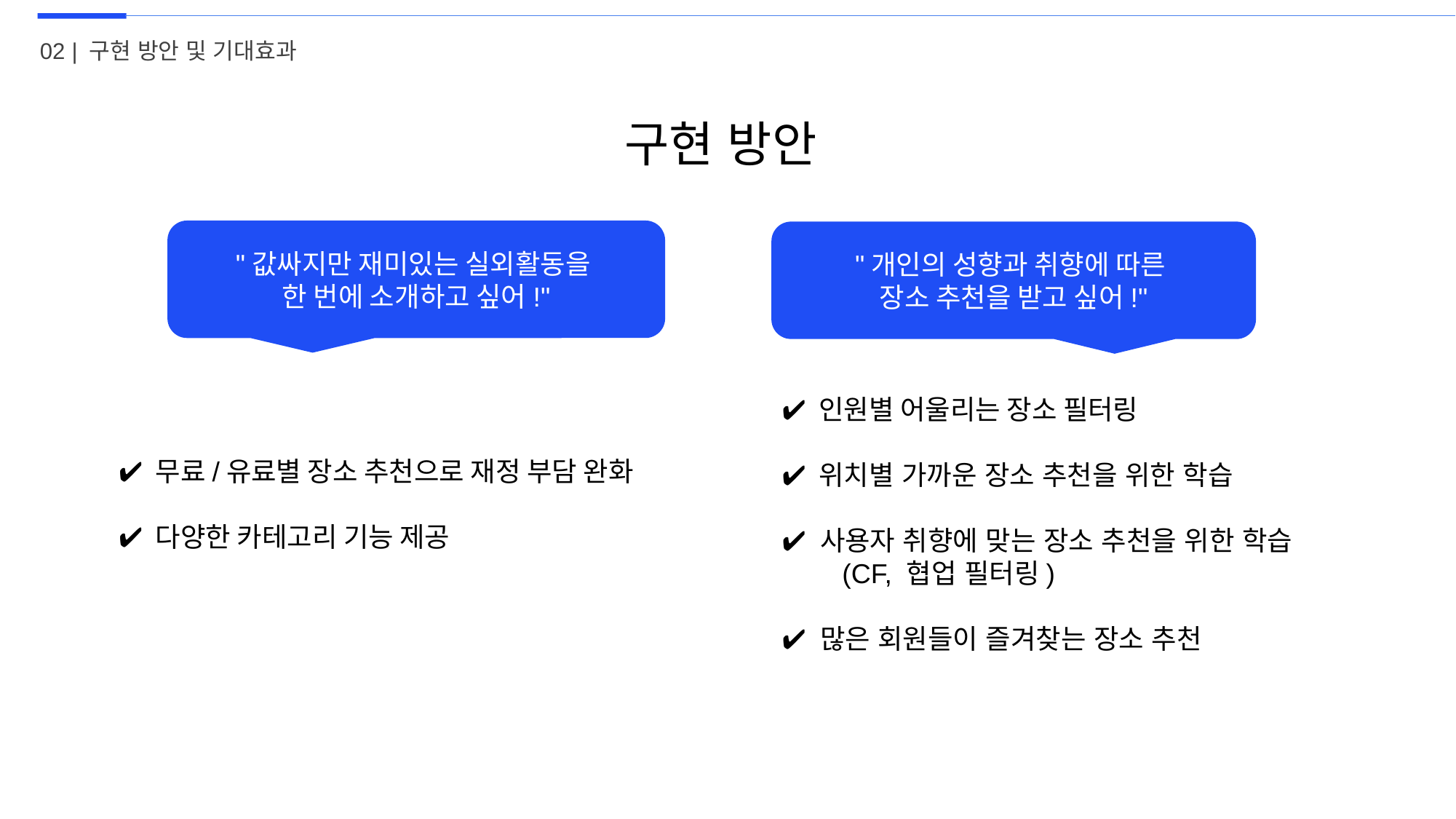

02 | 구현 방안 및 기대효과

구현 방안

"값싸지만 재미있는 실외활동을
한 번에 소개하고 싶어!"
"개인의 성향과 취향에 따른
장소 추천을 받고 싶어!"
✔️ 인원별 어울리는 장소 필터링

✔️ 위치별 가까운 장소 추천을 위한 학습

✔️ 사용자 취향에 맞는 장소 추천을 위한 학습
       (CF, 협업 필터링)

✔️ 많은 회원들이 즐겨찾는 장소 추천
✔️ 무료/유료별 장소 추천으로 재정 부담 완화

✔️ 다양한 카테고리 기능 제공